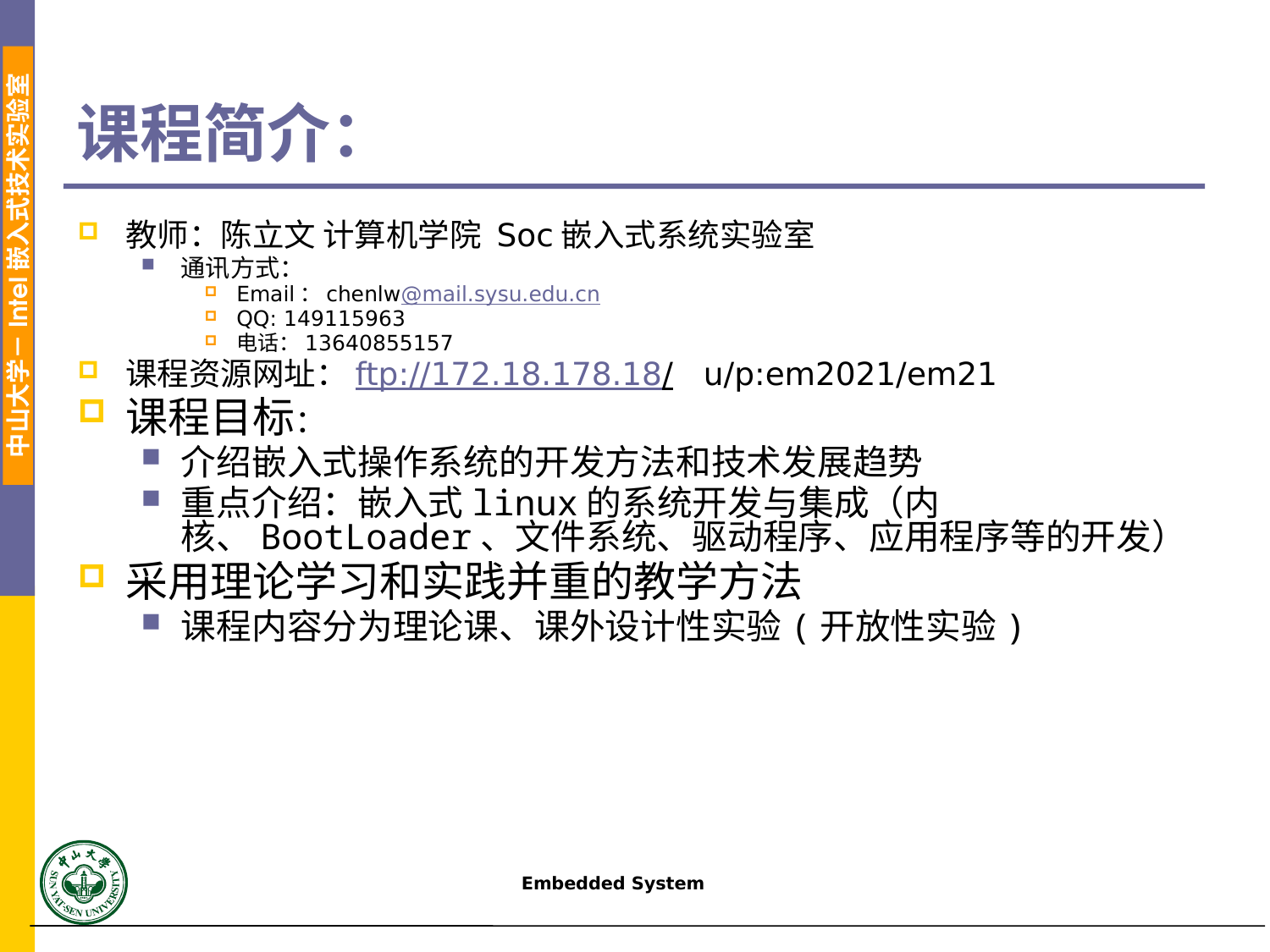

# 课程简介：
教师：陈立文 计算机学院 Soc嵌入式系统实验室
通讯方式：
Email：chenlw@mail.sysu.edu.cn
QQ: 149115963
电话：13640855157
课程资源网址：ftp://172.18.178.18/   u/p:em2021/em21
课程目标：
介绍嵌入式操作系统的开发方法和技术发展趋势
重点介绍：嵌入式linux的系统开发与集成（内核、BootLoader、文件系统、驱动程序、应用程序等的开发）
采用理论学习和实践并重的教学方法
课程内容分为理论课、课外设计性实验(开放性实验)

Embedded System